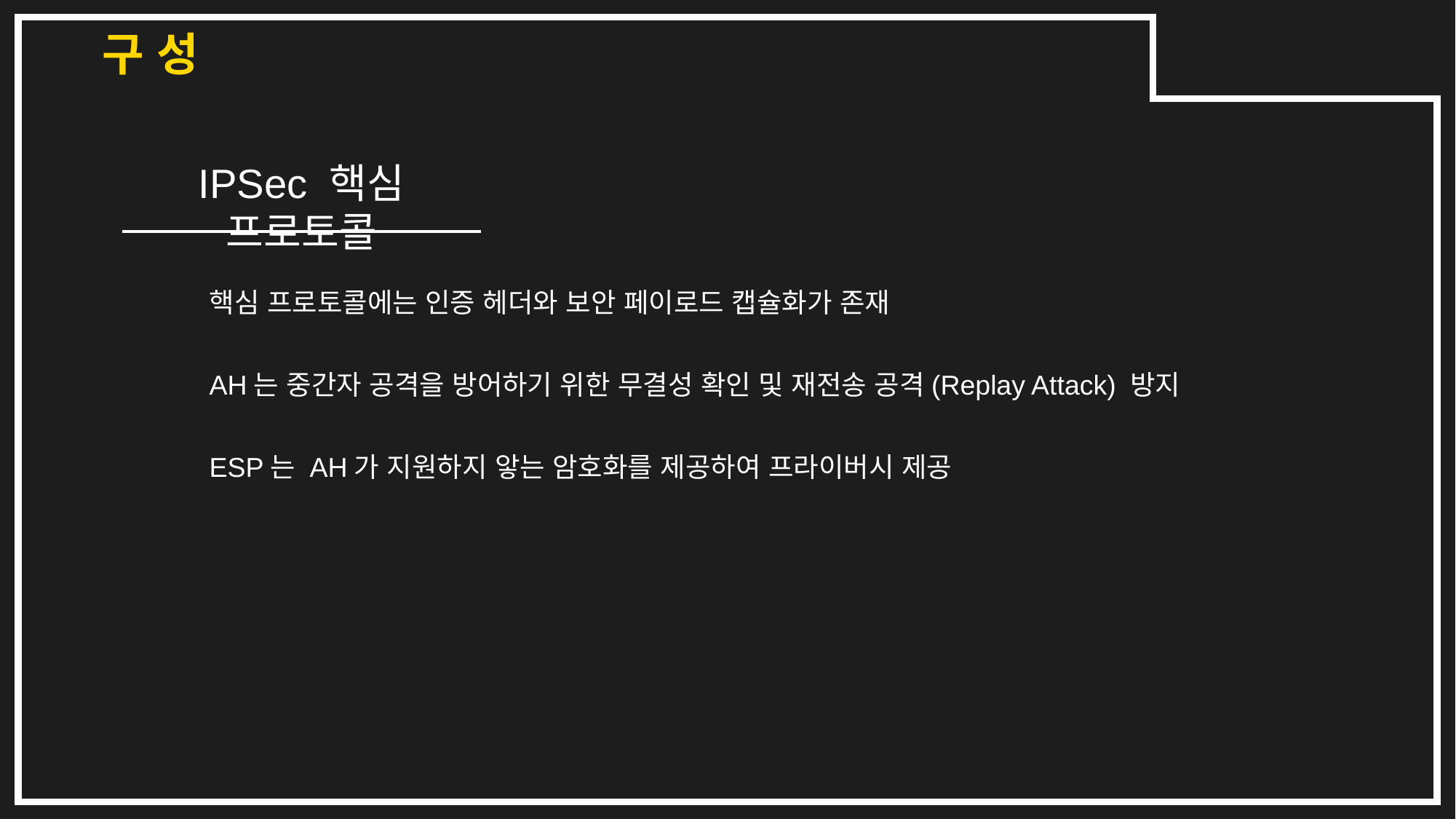

구 성
IPSec 핵심 프로토콜
핵심 프로토콜에는 인증 헤더와 보안 페이로드 캡슐화가 존재
AH는 중간자 공격을 방어하기 위한 무결성 확인 및 재전송 공격(Replay Attack) 방지
ESP는 AH가 지원하지 앟는 암호화를 제공하여 프라이버시 제공